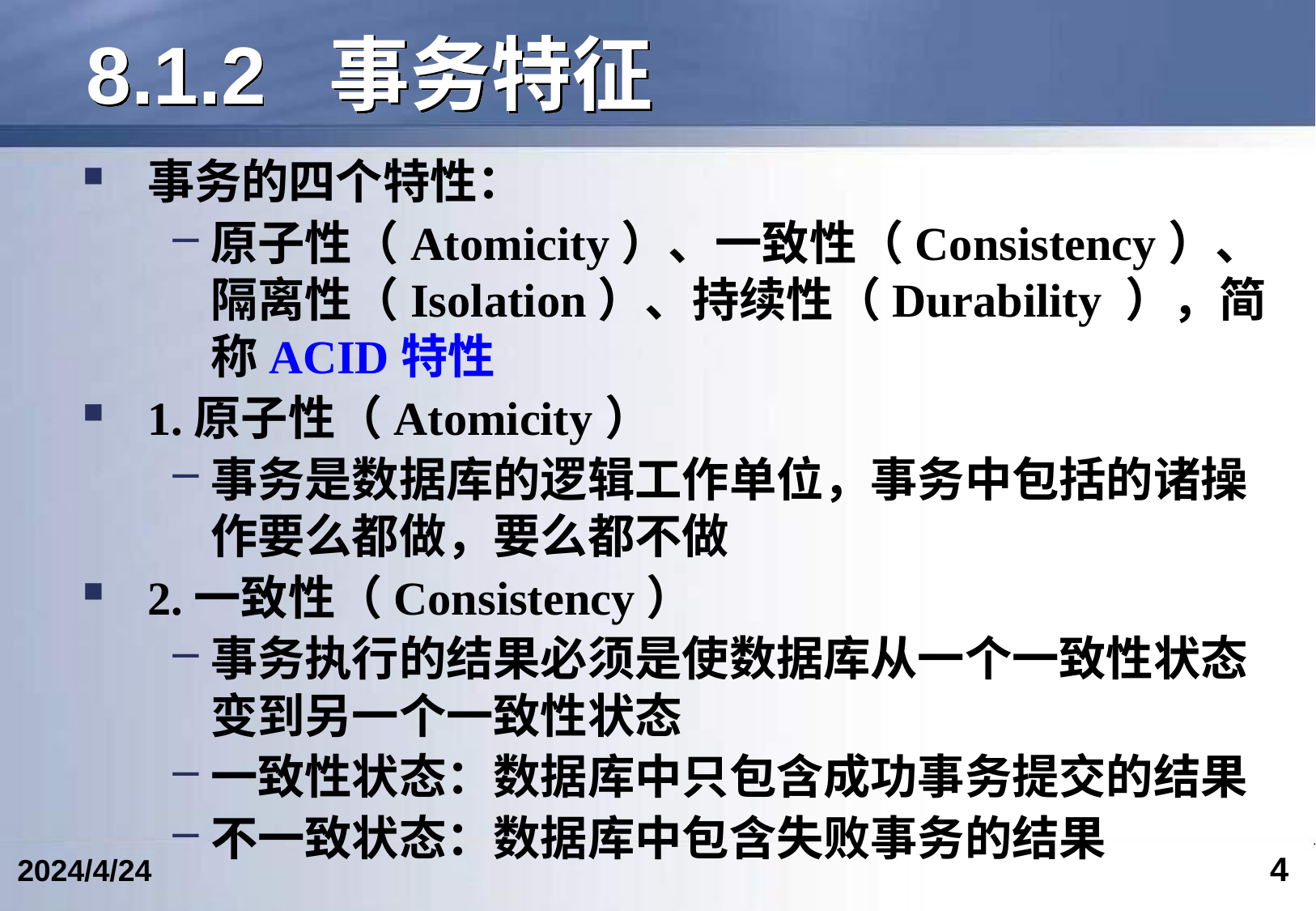

# 8.1.2	事务特征
事务的四个特性：
原子性（Atomicity）、一致性（Consistency）、隔离性（Isolation）、持续性（Durability ），简称ACID特性
1.原子性（Atomicity）
事务是数据库的逻辑工作单位，事务中包括的诸操作要么都做，要么都不做
2.一致性（Consistency）
事务执行的结果必须是使数据库从一个一致性状态变到另一个一致性状态
一致性状态：数据库中只包含成功事务提交的结果
不一致状态：数据库中包含失败事务的结果
4
2024/4/24